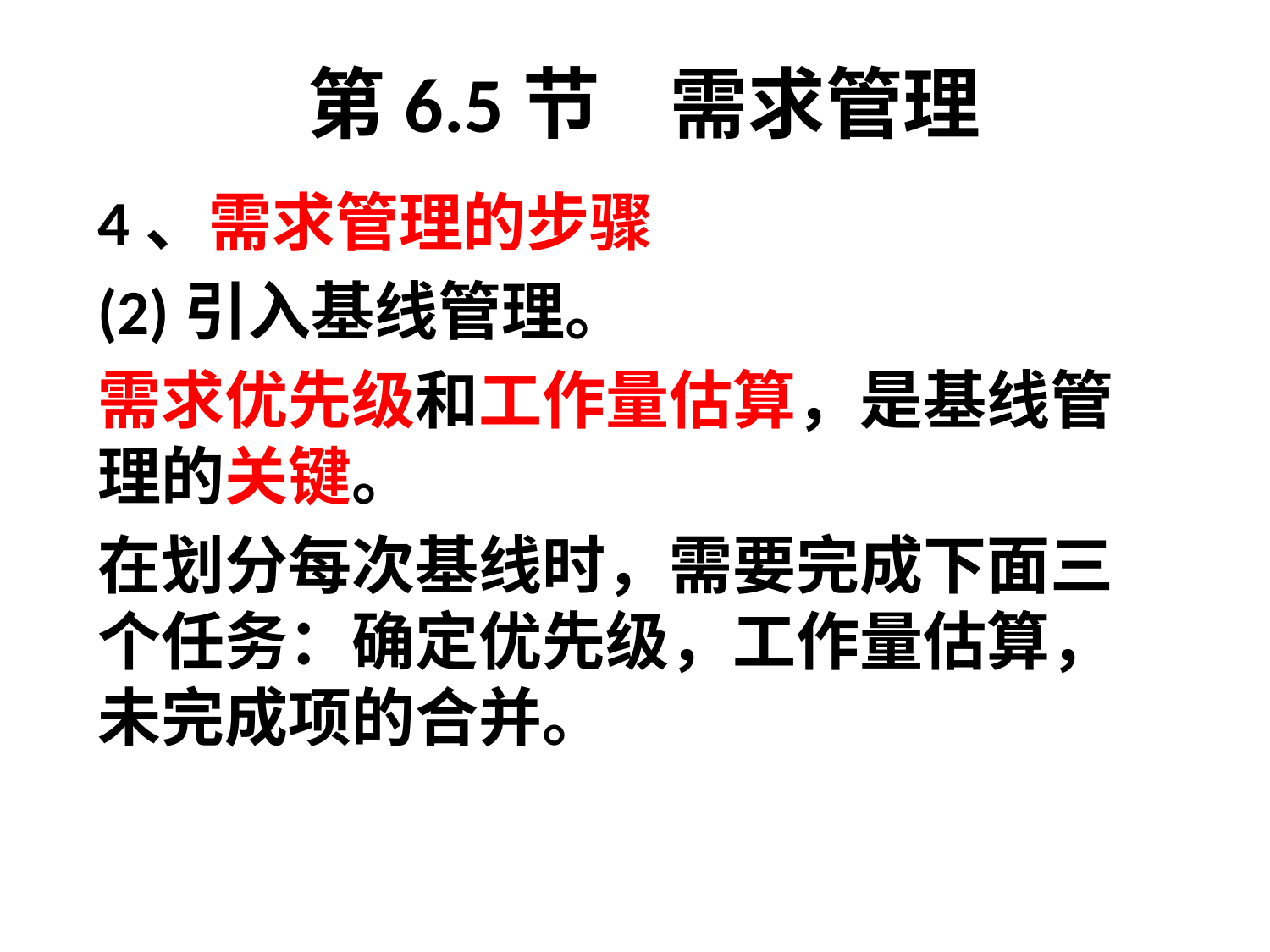

# 第6.5节    需求管理
4、需求管理的步骤
(2)引入基线管理。
需求优先级和工作量估算，是基线管理的关键。
在划分每次基线时，需要完成下面三个任务：确定优先级，工作量估算，未完成项的合并。